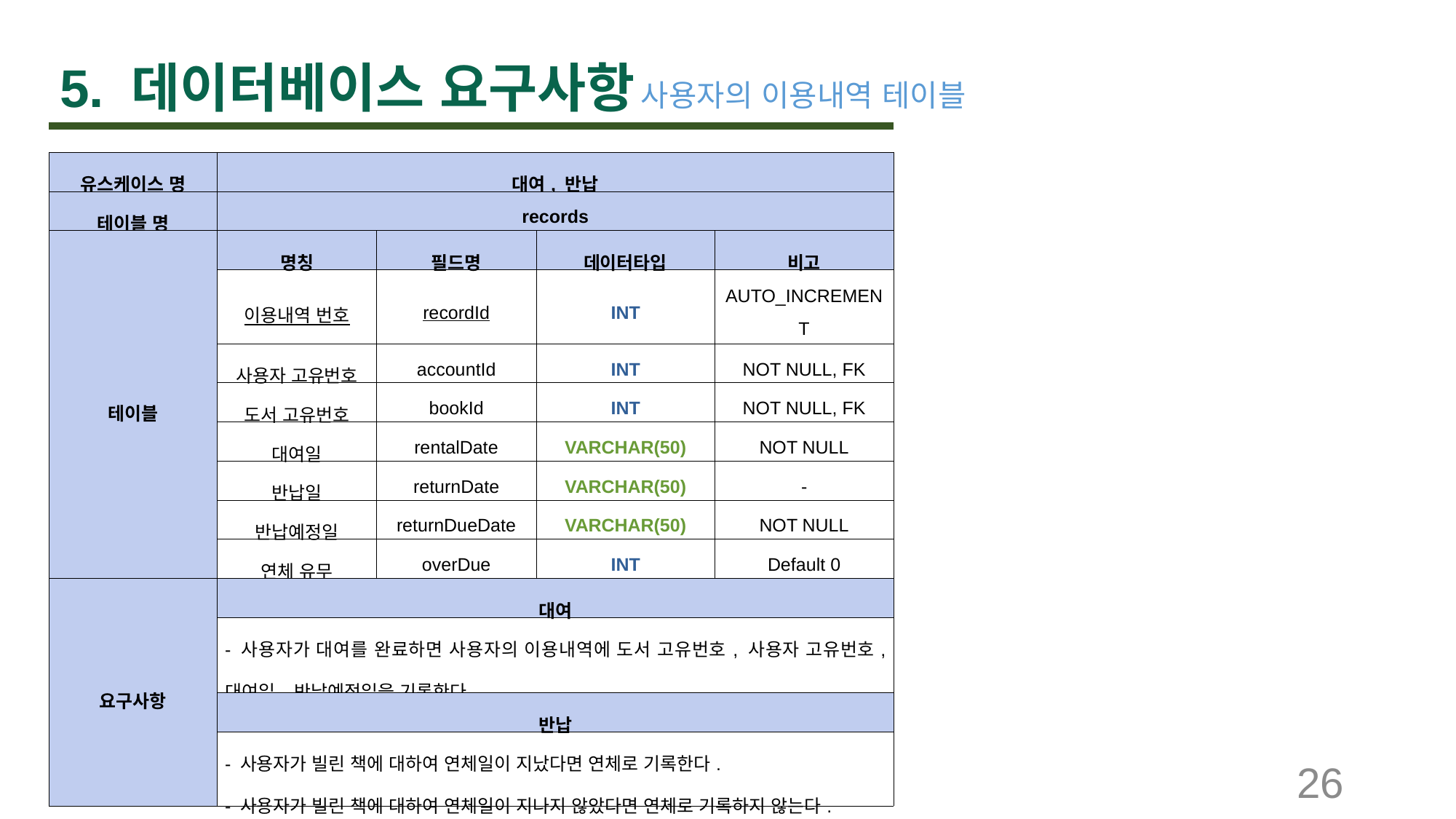

5. 데이터베이스 요구사항
사용자의 이용내역 테이블
| 유스케이스 명 | 대여, 반납 |  |  |  |
| --- | --- | --- | --- | --- |
| 테이블 명 | records |  |  |  |
| 테이블 | 명칭 | 필드명 | 데이터타입 | 비고 |
|  | 이용내역 번호 | recordId | INT | AUTO\_INCREMENT |
|  | 사용자 고유번호 | accountId | INT | NOT NULL, FK |
|  | 도서 고유번호 | bookId | INT | NOT NULL, FK |
|  | 대여일 | rentalDate | VARCHAR(50) | NOT NULL |
|  | 반납일 | returnDate | VARCHAR(50) | - |
|  | 반납예정일 | returnDueDate | VARCHAR(50) | NOT NULL |
|  | 연체 유무 | overDue | INT | Default 0 |
| 요구사항 | 대여 |  |  |  |
|  | - 사용자가 대여를 완료하면 사용자의 이용내역에 도서 고유번호, 사용자 고유번호, 대여일, 반납예정일을 기록한다. |  |  |  |
|  | 반납 |  |  |  |
|  | - 사용자가 빌린 책에 대하여 연체일이 지났다면 연체로 기록한다. - 사용자가 빌린 책에 대하여 연체일이 지나지 않았다면 연체로 기록하지 않는다. |  |  |  |
26